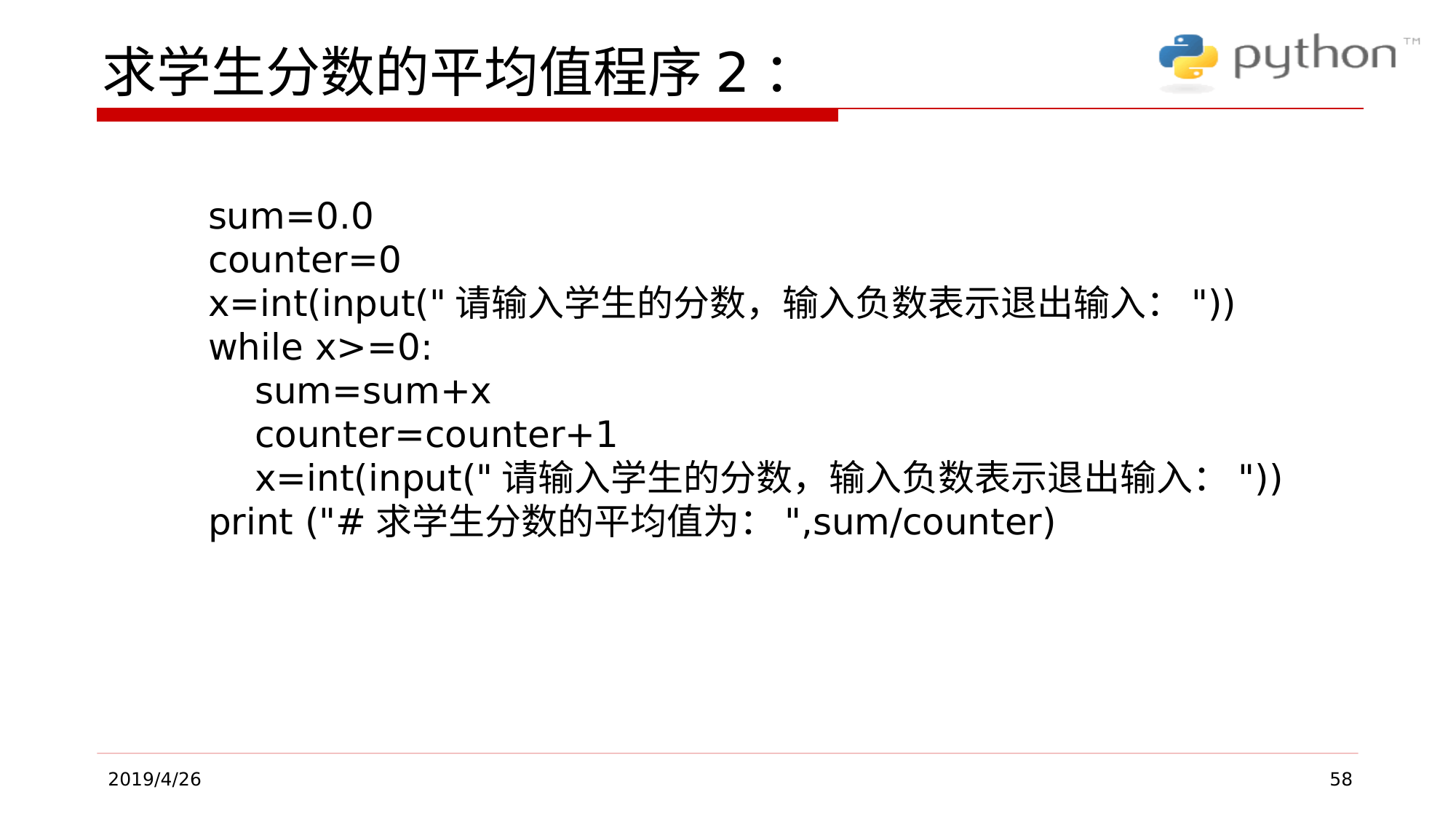

# 求学生分数的平均值程序2：
sum=0.0
counter=0
x=int(input("请输入学生的分数，输入负数表示退出输入："))
while x>=0:
    sum=sum+x
    counter=counter+1
    x=int(input("请输入学生的分数，输入负数表示退出输入："))
print ("#求学生分数的平均值为：",sum/counter)
58
2019/4/26